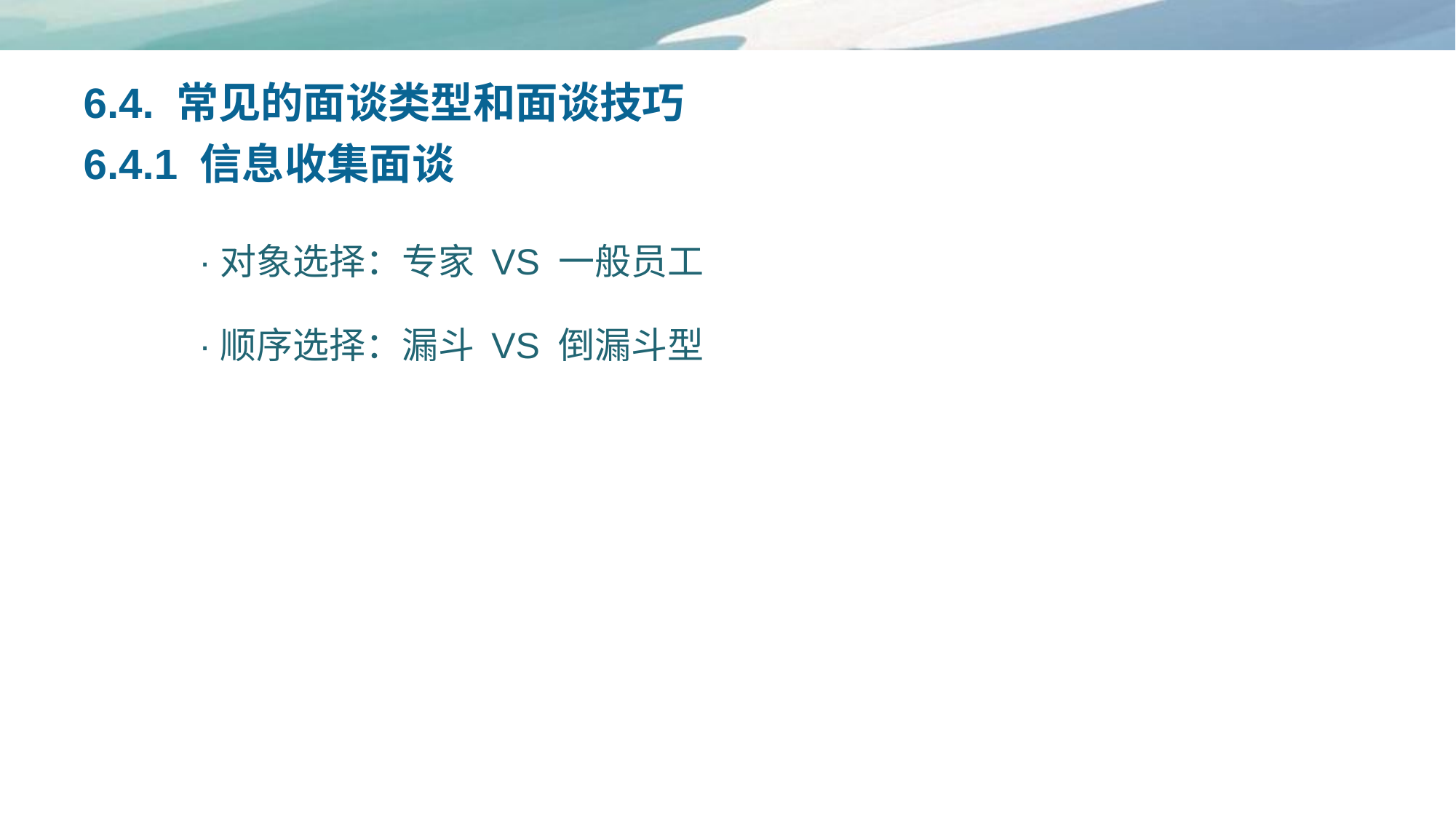

6.4. 常见的面谈类型和面谈技巧
6.4.1 信息收集面谈
·对象选择：专家 VS 一般员工
·顺序选择：漏斗 VS 倒漏斗型